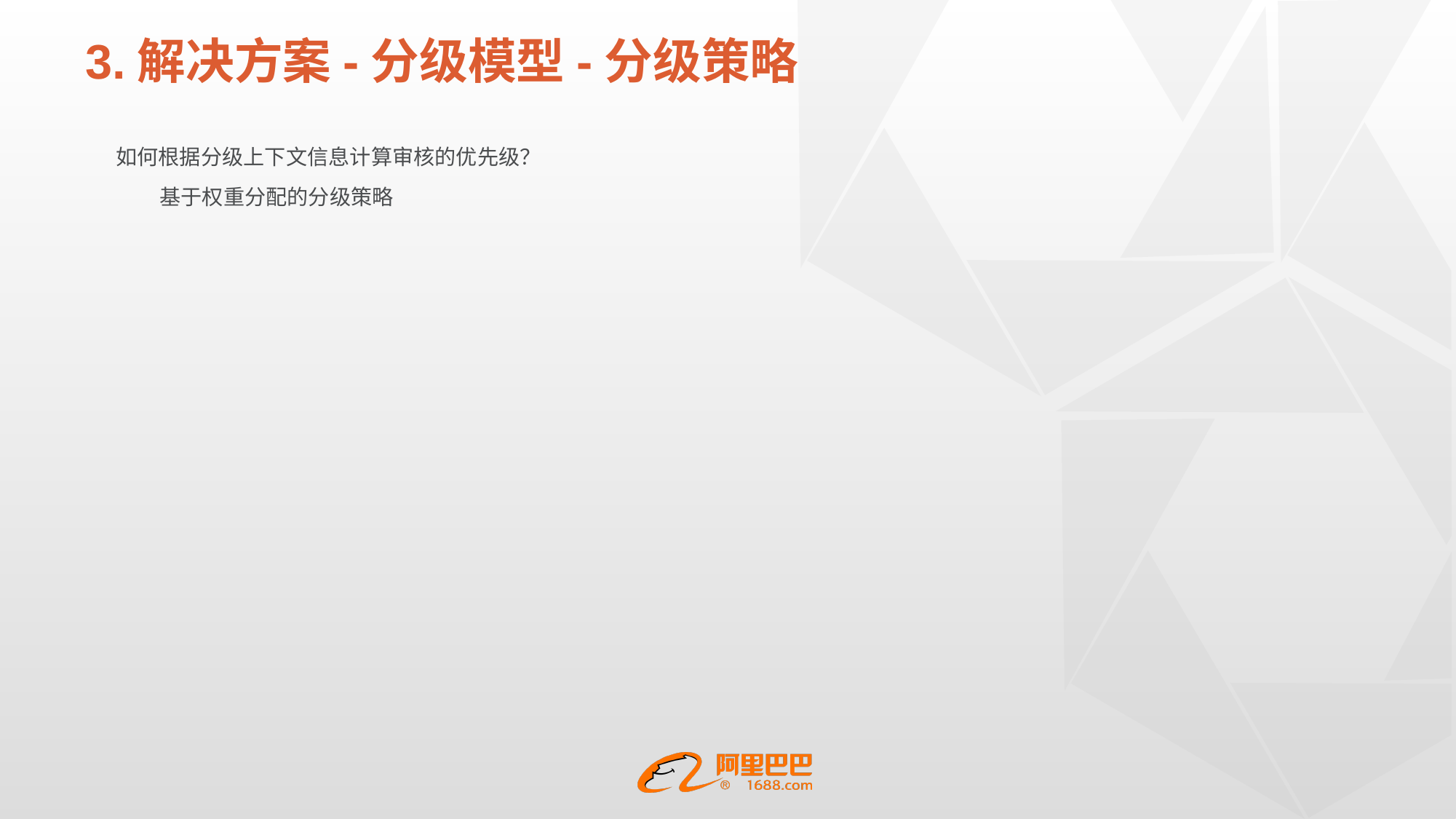

# 3.解决方案-分级模型-分级策略
如何根据分级上下文信息计算审核的优先级？
基于权重分配的分级策略